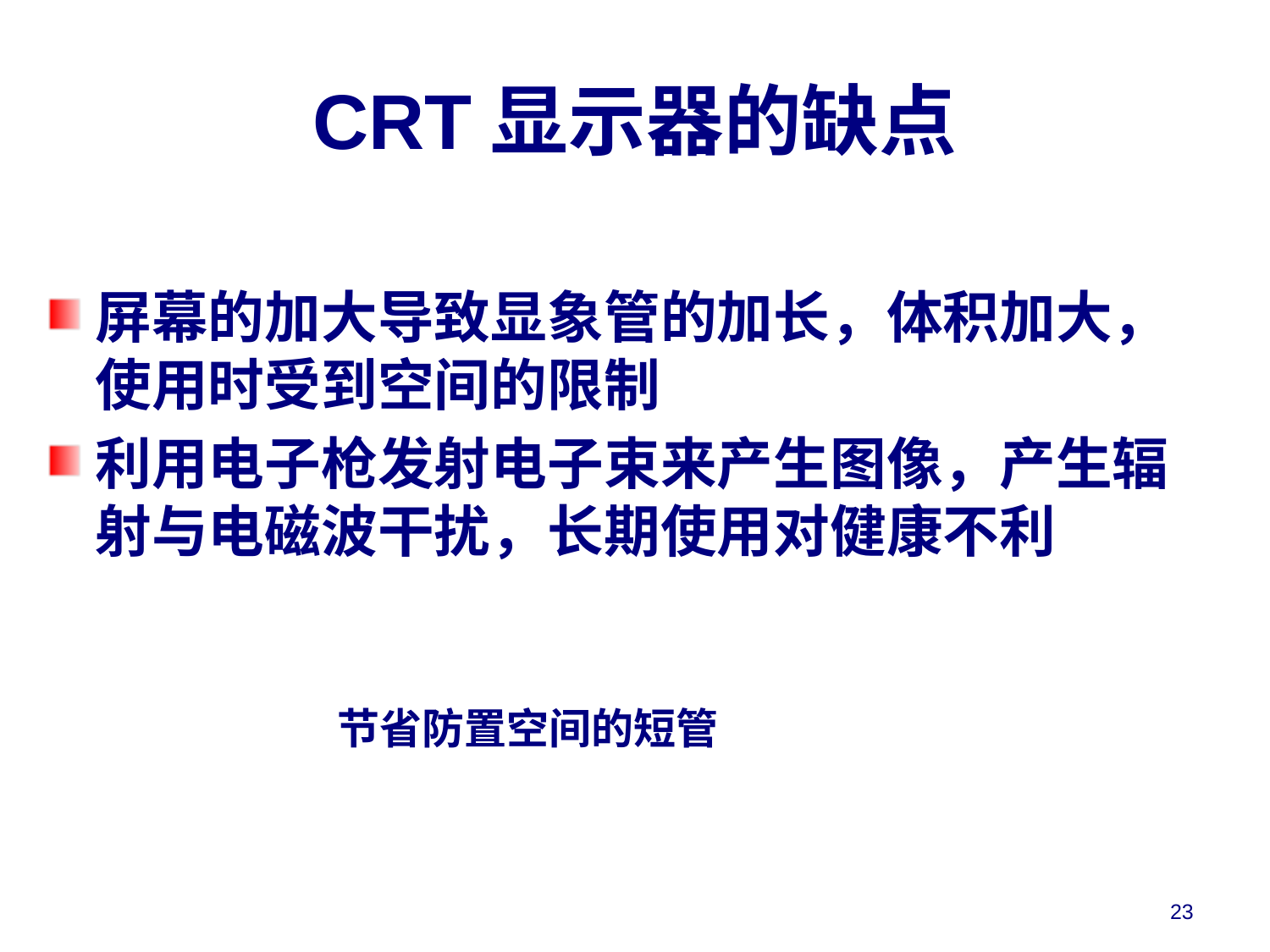

# CRT显示器的缺点
屏幕的加大导致显象管的加长，体积加大，使用时受到空间的限制
利用电子枪发射电子束来产生图像，产生辐射与电磁波干扰，长期使用对健康不利
节省防置空间的短管
23